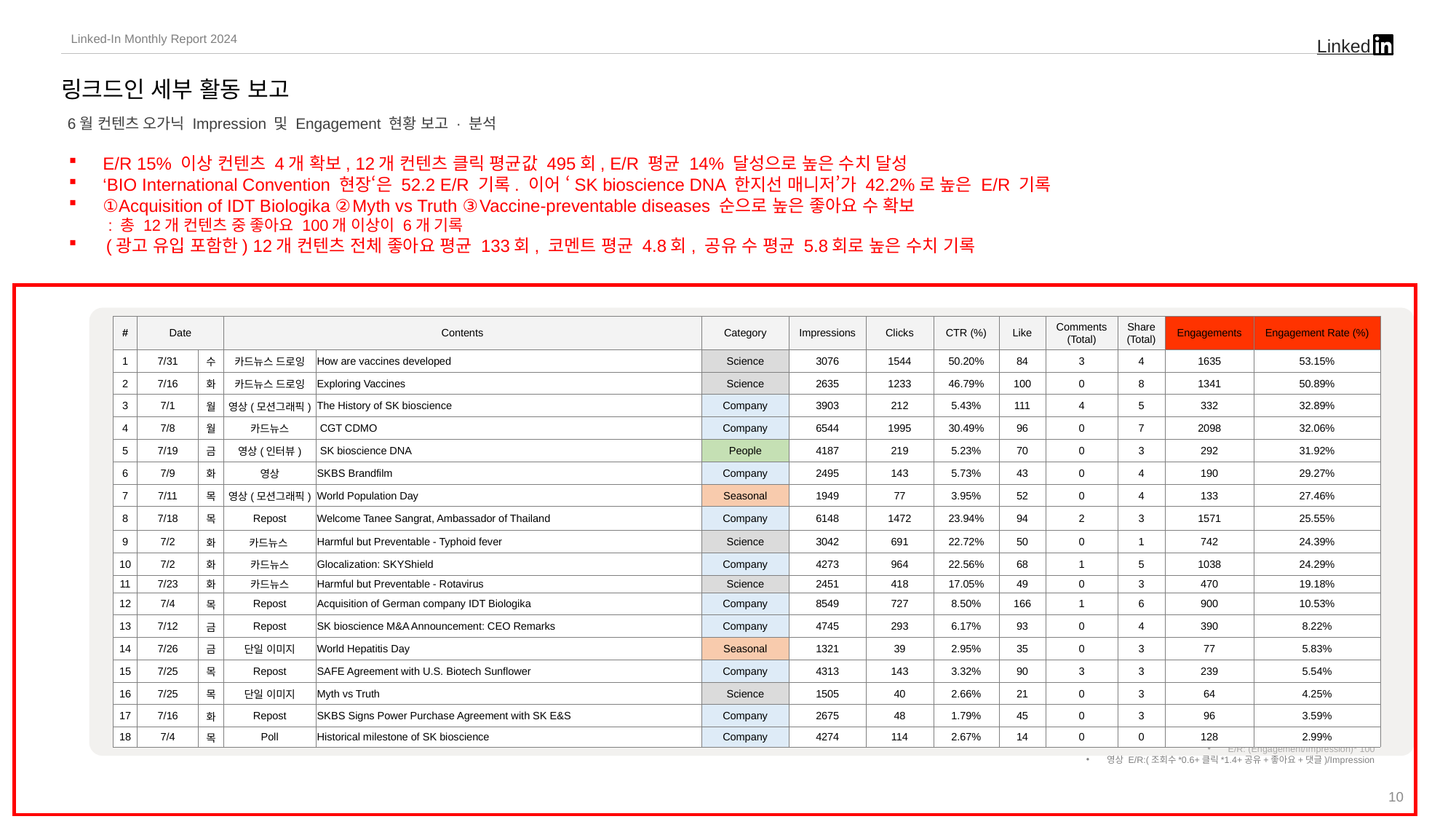

링크드인 세부 활동 보고
6월 컨텐츠 오가닉 Impression 및 Engagement 현황 보고 · 분석
E/R 15% 이상 컨텐츠 4개 확보, 12개 컨텐츠 클릭 평균값 495회, E/R 평균 14% 달성으로 높은 수치 달성
‘BIO International Convention 현장‘은 52.2 E/R 기록. 이어 ‘SK bioscience DNA 한지선 매니저’가 42.2%로 높은 E/R 기록
①Acquisition of IDT Biologika ②Myth vs Truth ③Vaccine-preventable diseases 순으로 높은 좋아요 수 확보
         : 총 12개 컨텐츠 중 좋아요 100개 이상이 6개 기록
 (광고 유입 포함한) 12개 컨텐츠 전체 좋아요 평균 133회, 코멘트 평균 4.8회, 공유 수 평균 5.8회로 높은 수치 기록

| # | Date |  | Contents |  | Category | Impressions | Clicks | CTR (%) | Like | Comments (Total) | Share (Total) | Engagements | Engagement Rate (%) |
| --- | --- | --- | --- | --- | --- | --- | --- | --- | --- | --- | --- | --- | --- |
| 1 | 7/31 | 수 | 카드뉴스 드로잉 | How are vaccines developed | Science | 3076 | 1544 | 50.20% | 84 | 3 | 4 | 1635 | 53.15% |
| 2 | 7/16 | 화 | 카드뉴스 드로잉 | Exploring Vaccines | Science | 2635 | 1233 | 46.79% | 100 | 0 | 8 | 1341 | 50.89% |
| 3 | 7/1 | 월 | 영상(모션그래픽) | The History of SK bioscience | Company | 3903 | 212 | 5.43% | 111 | 4 | 5 | 332 | 32.89% |
| 4 | 7/8 | 월 | 카드뉴스 | CGT CDMO | Company | 6544 | 1995 | 30.49% | 96 | 0 | 7 | 2098 | 32.06% |
| 5 | 7/19 | 금 | 영상(인터뷰) | SK bioscience DNA | People | 4187 | 219 | 5.23% | 70 | 0 | 3 | 292 | 31.92% |
| 6 | 7/9 | 화 | 영상 | SKBS Brandfilm | Company | 2495 | 143 | 5.73% | 43 | 0 | 4 | 190 | 29.27% |
| 7 | 7/11 | 목 | 영상(모션그래픽) | World Population Day | Seasonal | 1949 | 77 | 3.95% | 52 | 0 | 4 | 133 | 27.46% |
| 8 | 7/18 | 목 | Repost | Welcome Tanee Sangrat, Ambassador of Thailand | Company | 6148 | 1472 | 23.94% | 94 | 2 | 3 | 1571 | 25.55% |
| 9 | 7/2 | 화 | 카드뉴스 | Harmful but Preventable - Typhoid fever | Science | 3042 | 691 | 22.72% | 50 | 0 | 1 | 742 | 24.39% |
| 10 | 7/2 | 화 | 카드뉴스 | Glocalization: SKYShield | Company | 4273 | 964 | 22.56% | 68 | 1 | 5 | 1038 | 24.29% |
| 11 | 7/23 | 화 | 카드뉴스 | Harmful but Preventable - Rotavirus | Science | 2451 | 418 | 17.05% | 49 | 0 | 3 | 470 | 19.18% |
| 12 | 7/4 | 목 | Repost | Acquisition of German company IDT Biologika | Company | 8549 | 727 | 8.50% | 166 | 1 | 6 | 900 | 10.53% |
| 13 | 7/12 | 금 | Repost | SK bioscience M&A Announcement: CEO Remarks | Company | 4745 | 293 | 6.17% | 93 | 0 | 4 | 390 | 8.22% |
| 14 | 7/26 | 금 | 단일 이미지 | World Hepatitis Day | Seasonal | 1321 | 39 | 2.95% | 35 | 0 | 3 | 77 | 5.83% |
| 15 | 7/25 | 목 | Repost | SAFE Agreement with U.S. Biotech Sunflower | Company | 4313 | 143 | 3.32% | 90 | 3 | 3 | 239 | 5.54% |
| 16 | 7/25 | 목 | 단일 이미지 | Myth vs Truth | Science | 1505 | 40 | 2.66% | 21 | 0 | 3 | 64 | 4.25% |
| 17 | 7/16 | 화 | Repost | SKBS Signs Power Purchase Agreement with SK E&S | Company | 2675 | 48 | 1.79% | 45 | 0 | 3 | 96 | 3.59% |
| 18 | 7/4 | 목 | Poll | Historical milestone of SK bioscience | Company | 4274 | 114 | 2.67% | 14 | 0 | 0 | 128 | 2.99% |
* Engagement: Click+Like+Comments+Share
E/R: (Engagement/Impression)* 100
영상 E/R:(조회수*0.6+클릭*1.4+공유+좋아요+댓글)/Impression
10